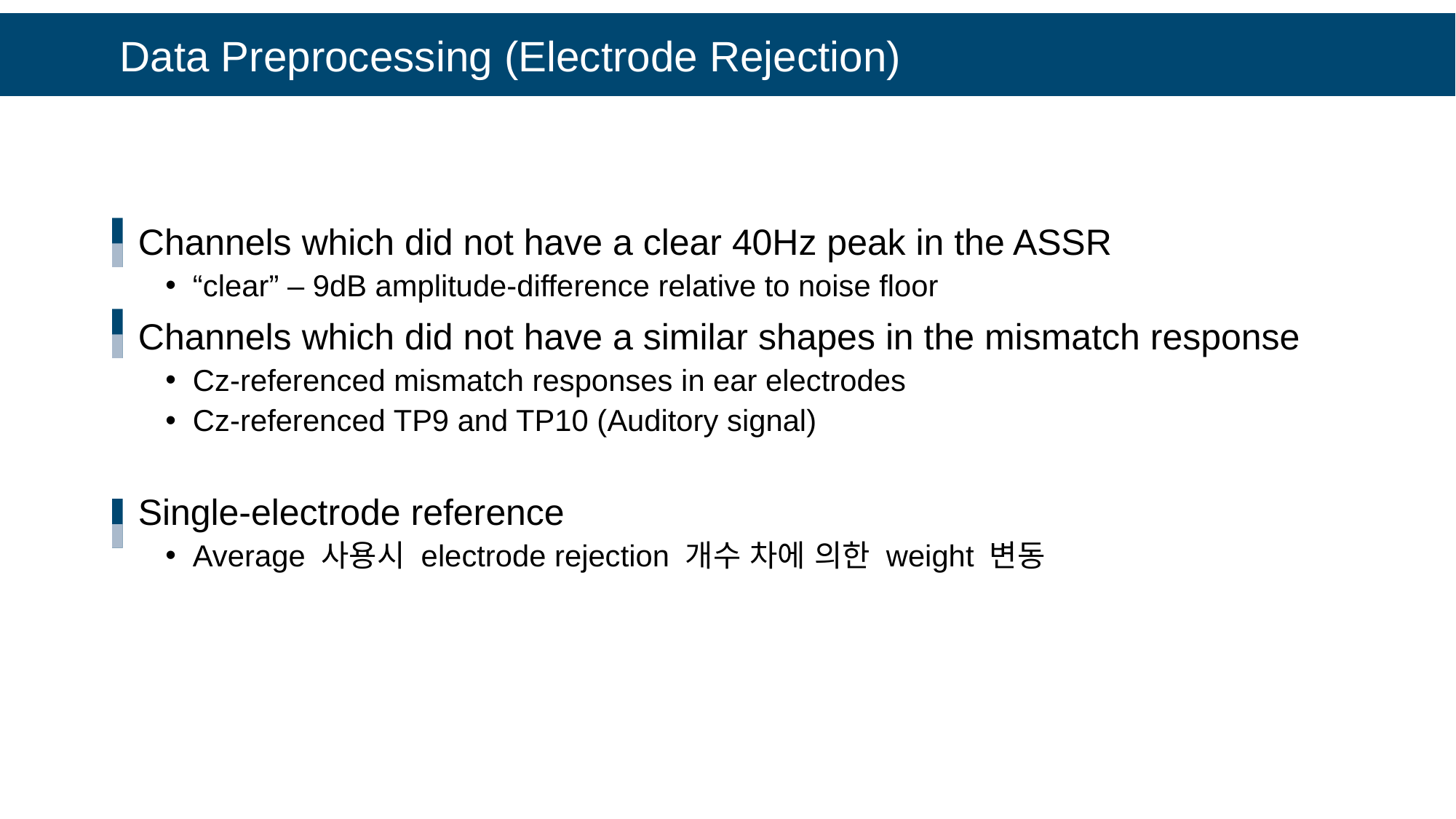

Data Preprocessing (Electrode Rejection)
Channels which did not have a clear 40Hz peak in the ASSR
“clear” – 9dB amplitude-difference relative to noise floor
Channels which did not have a similar shapes in the mismatch response
Cz-referenced mismatch responses in ear electrodes
Cz-referenced TP9 and TP10 (Auditory signal)

Single-electrode reference
Average 사용시 electrode rejection 개수 차에 의한 weight 변동